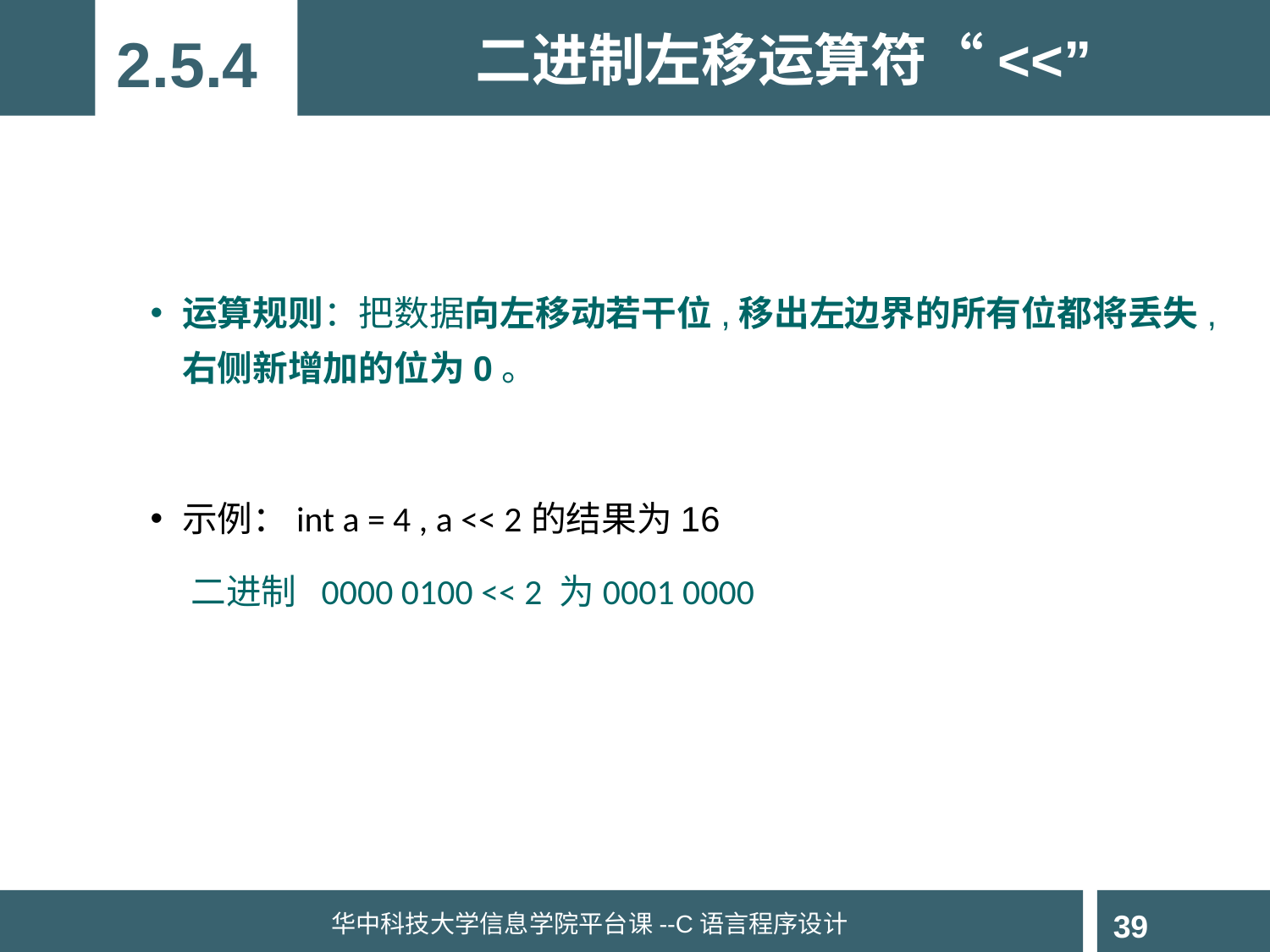

二进制左移运算符“<<”
2.5.4

运算规则：把数据向左移动若干位,移出左边界的所有位都将丢失,右侧新增加的位为0。

示例：int a = 4 , a << 2的结果为16
    二进制  0000 0100 << 2 为0001 0000